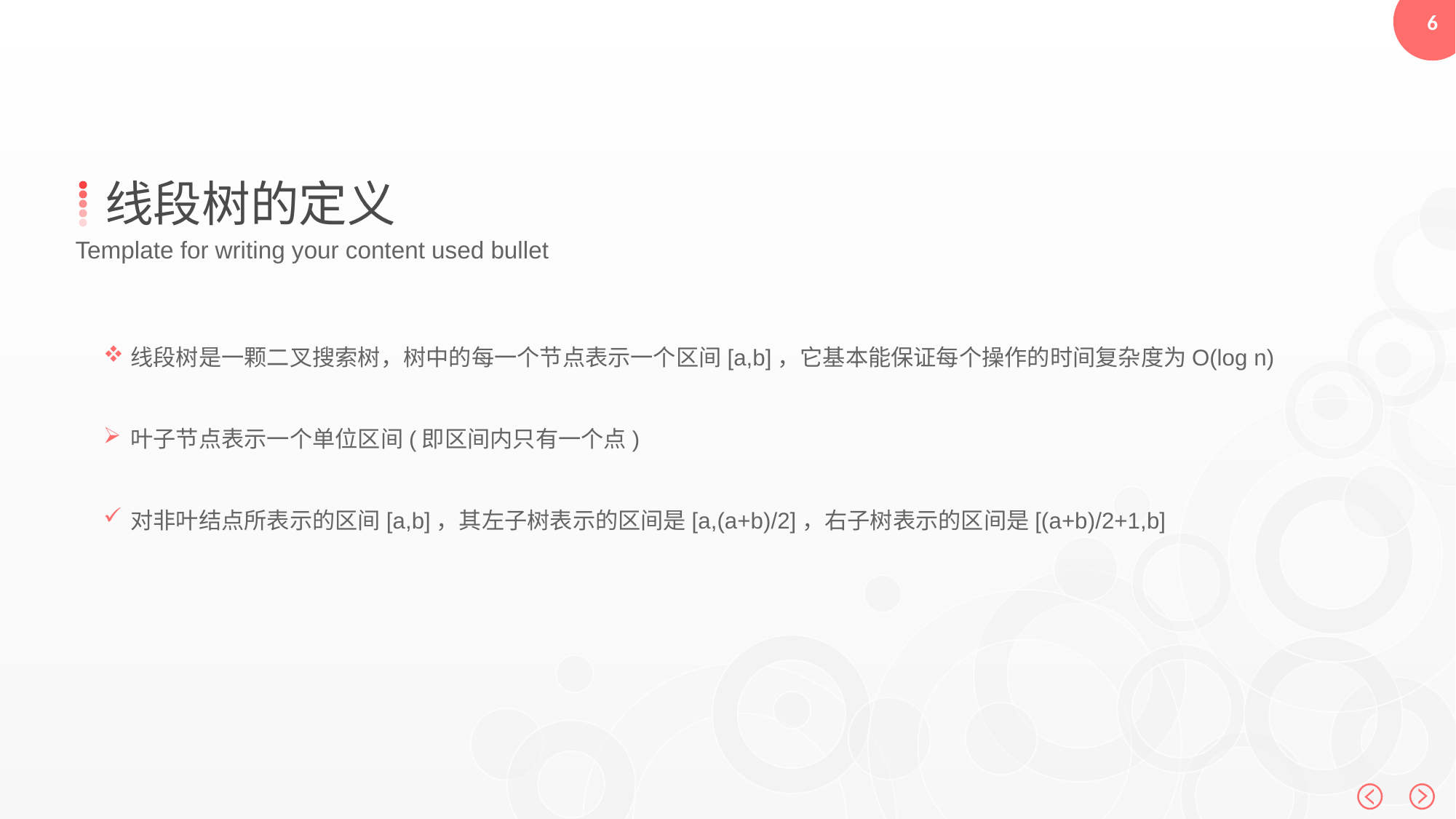

线段树的定义
Template for writing your content used bullet
线段树是一颗二叉搜索树，树中的每一个节点表示一个区间[a,b]，它基本能保证每个操作的时间复杂度为O(log n)

叶子节点表示一个单位区间(即区间内只有一个点)

对非叶结点所表示的区间[a,b]，其左子树表示的区间是[a,(a+b)/2]，右子树表示的区间是[(a+b)/2+1,b]